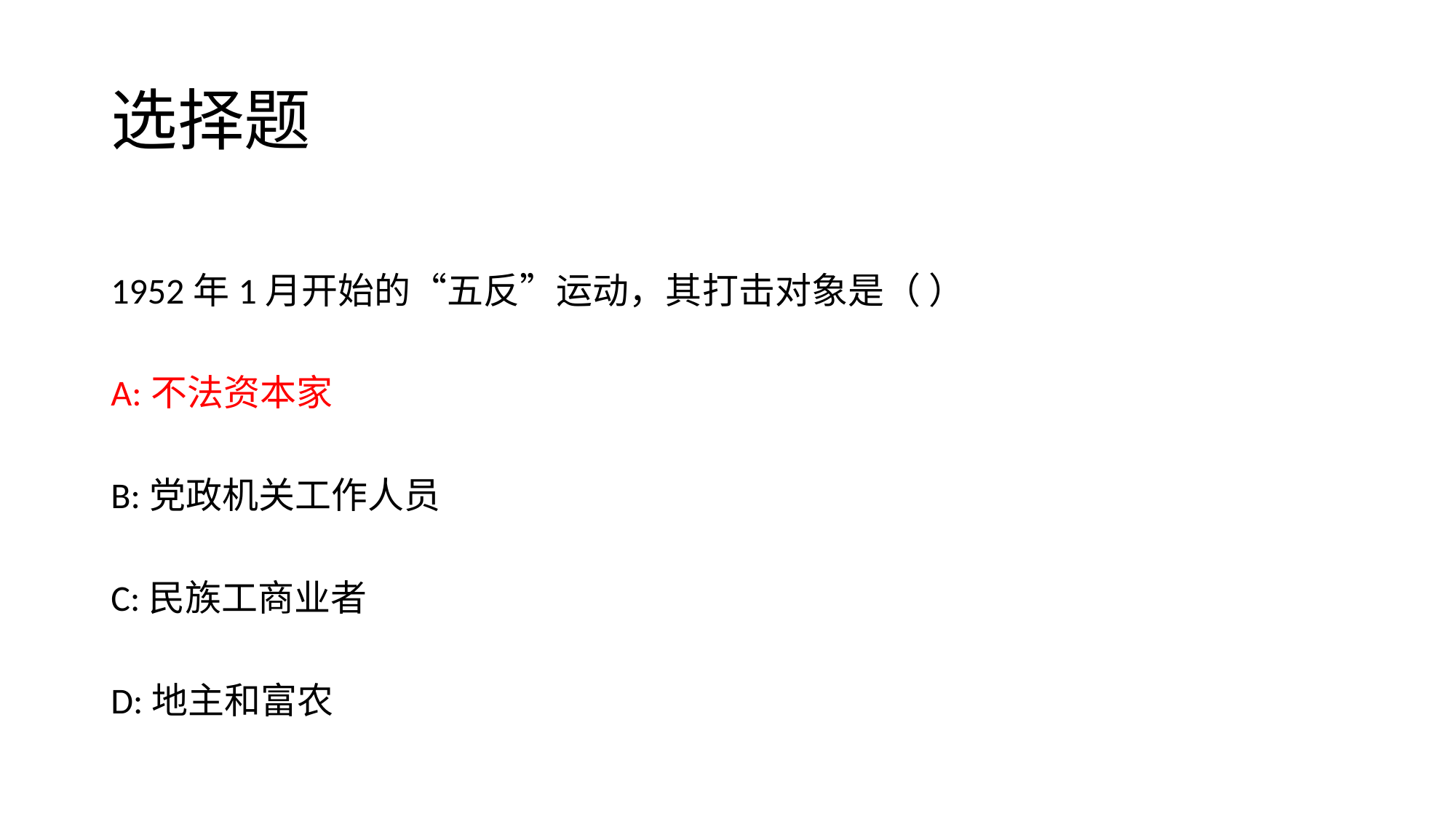

# 选择题
1952年1月开始的“五反”运动，其打击对象是（ ）
A:不法资本家
B:党政机关工作人员
C:民族工商业者
D:地主和富农